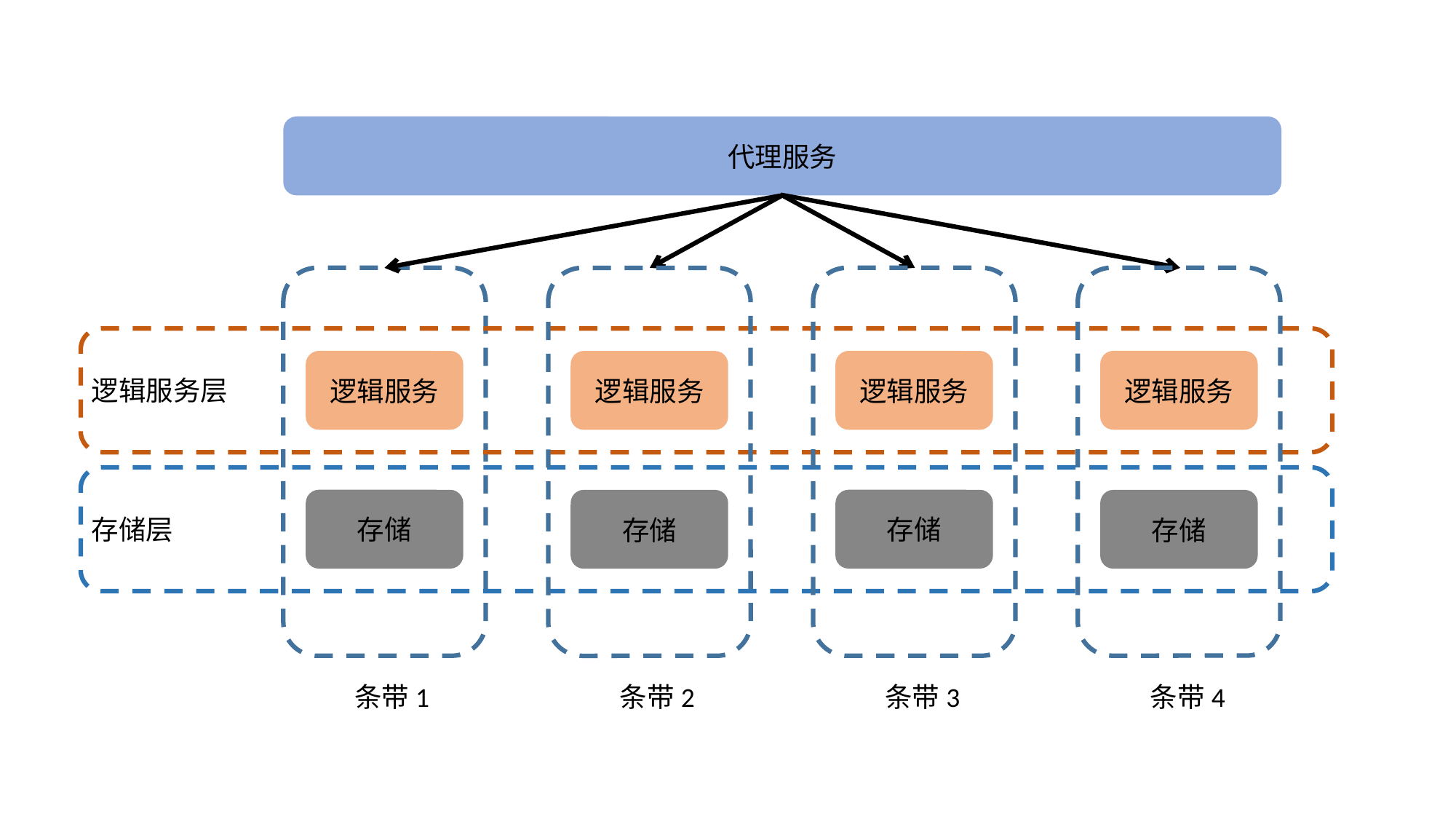

代理服务

逻辑服务
存储

逻辑服务
存储

逻辑服务
存储

逻辑服务
存储

逻辑服务层

存储层
条带1
条带2
条带3
条带4